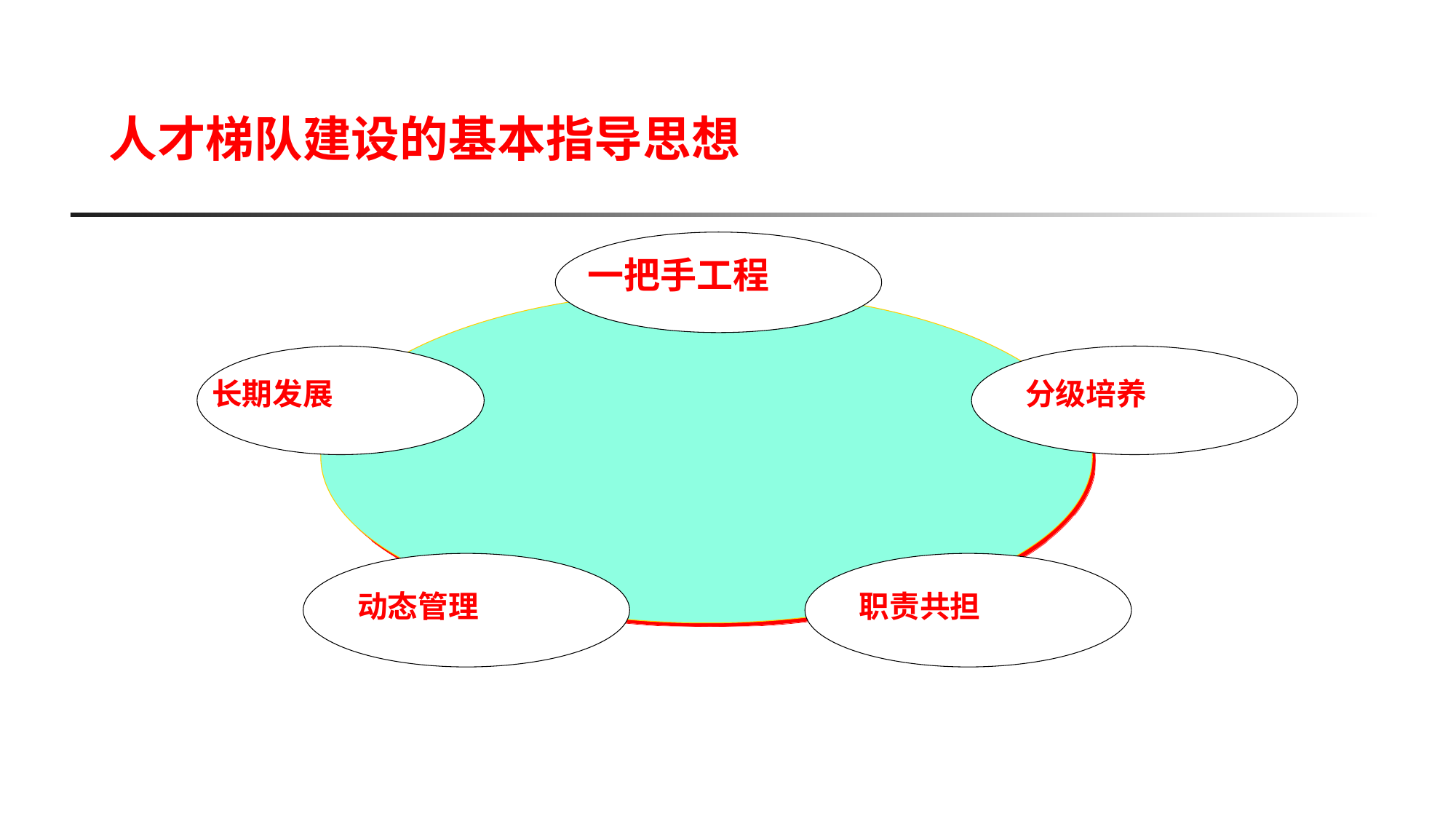

人才梯队建设的基本指导思想

 一把手工程

     长期发展
     分级培养

     动态管理
     职责共担

45